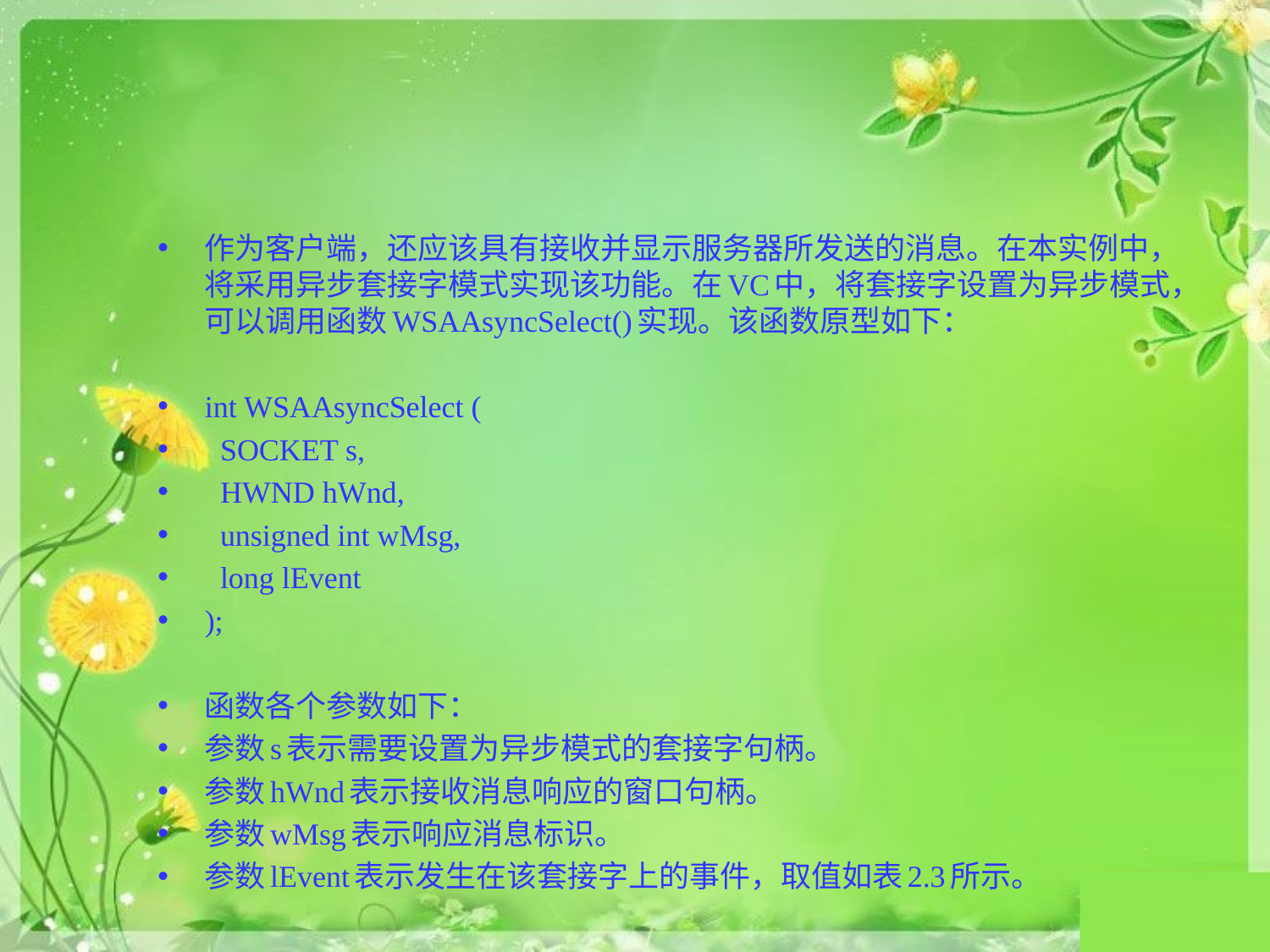

#
作为客户端，还应该具有接收并显示服务器所发送的消息。在本实例中，将采用异步套接字模式实现该功能。在VC中，将套接字设置为异步模式，可以调用函数WSAAsyncSelect()实现。该函数原型如下：

int WSAAsyncSelect (
  SOCKET s,
  HWND hWnd,
  unsigned int wMsg,
  long lEvent
);

函数各个参数如下：
参数s表示需要设置为异步模式的套接字句柄。
参数hWnd表示接收消息响应的窗口句柄。
参数wMsg表示响应消息标识。
参数lEvent表示发生在该套接字上的事件，取值如表2.3所示。